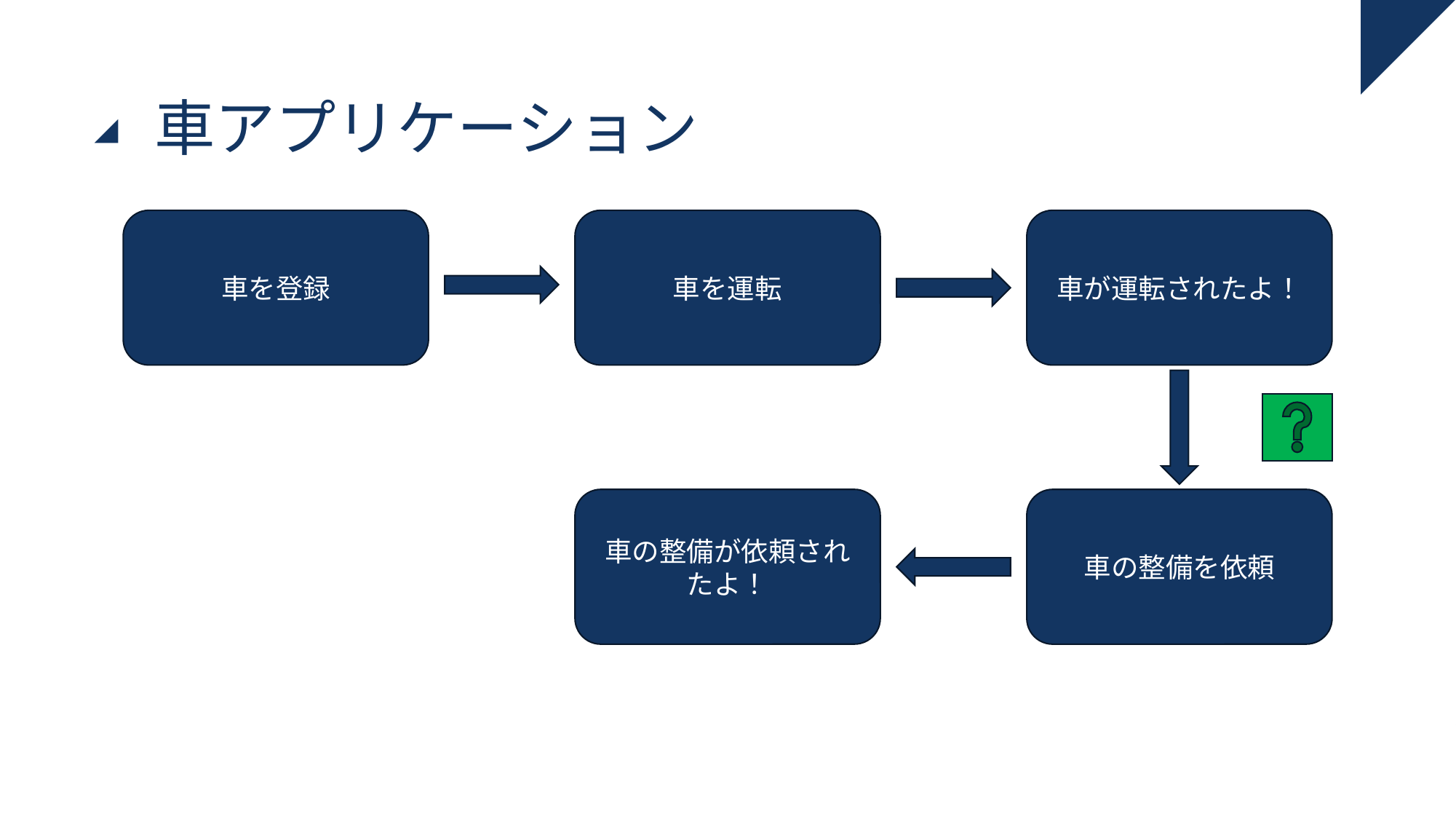

# 車アプリケーション
車を登録
車を運転
車が運転されたよ！

車の整備が依頼されたよ！
車の整備を依頼